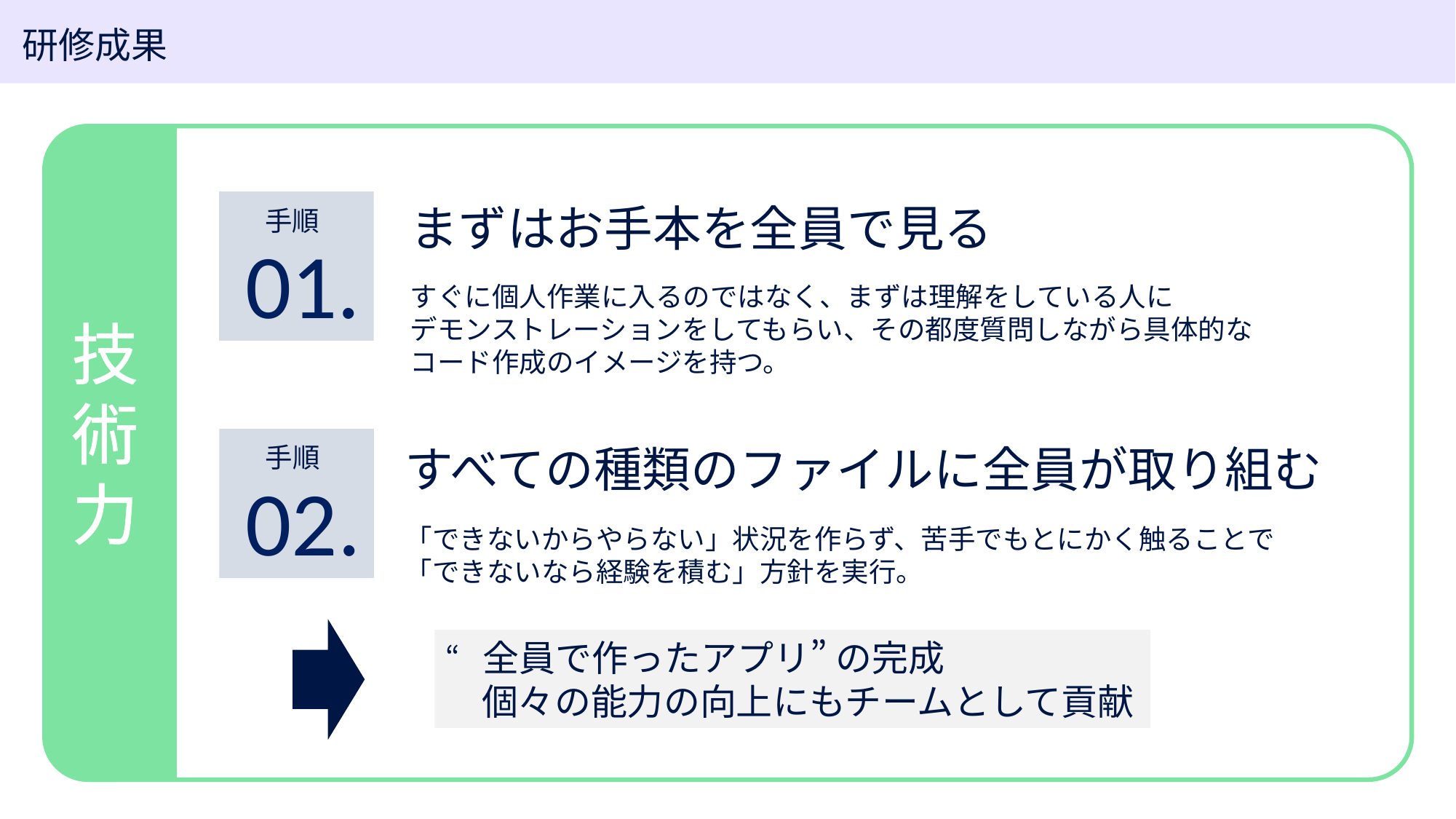

研修成果

まずはお手本を全員で見る
手順
01.
すぐに個人作業に入るのではなく、まずは理解をしている人に
デモンストレーションをしてもらい、その都度質問しながら具体的なコード作成のイメージを持つ。
技術力

すべての種類のファイルに全員が取り組む
手順
02.
「できないからやらない」状況を作らず、苦手でもとにかく触ることで「できないなら経験を積む」方針を実行。

“全員で作ったアプリ” の完成
　個々の能力の向上にもチームとして貢献